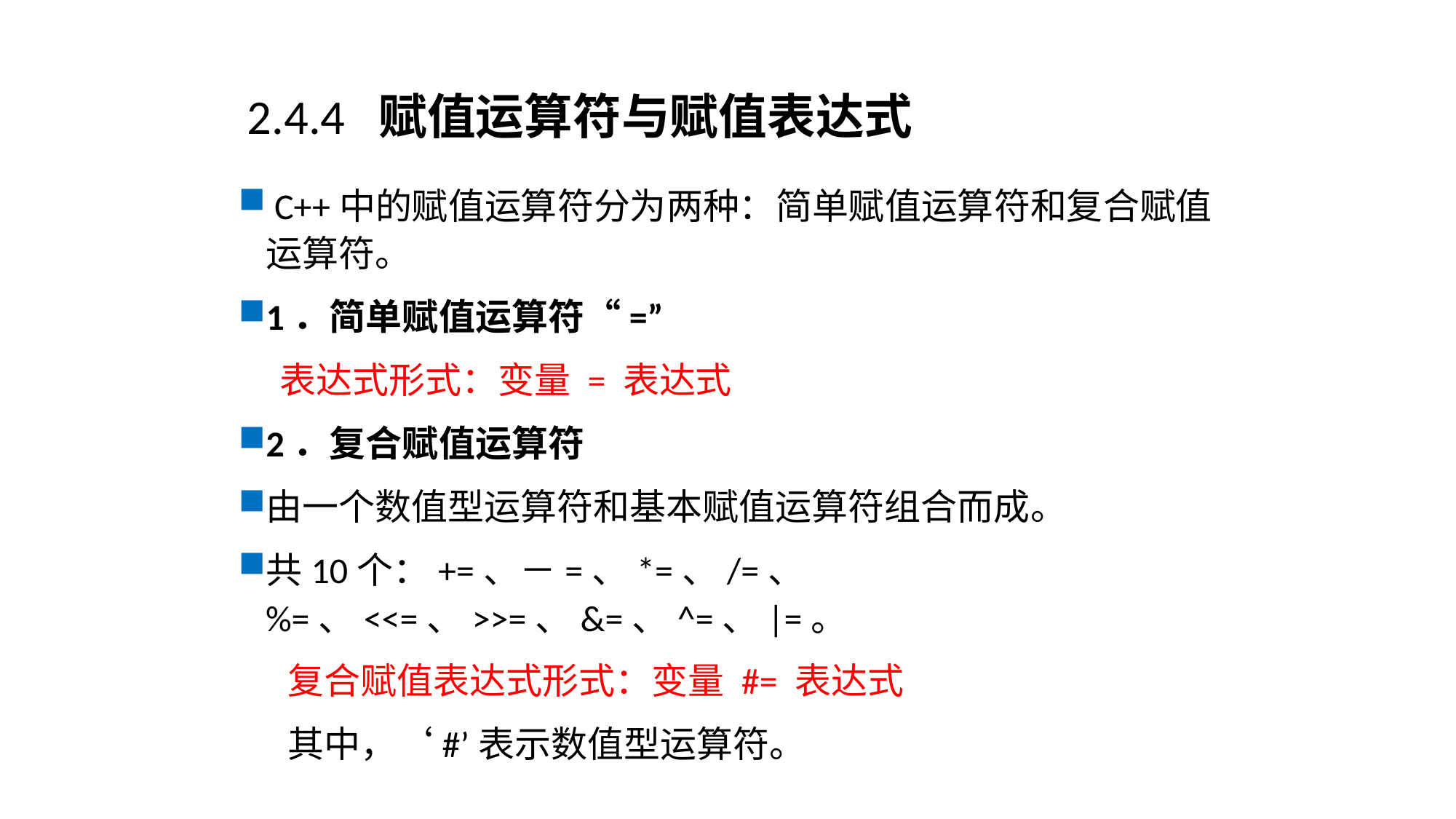

# 2.4.4  赋值运算符与赋值表达式
 C++中的赋值运算符分为两种：简单赋值运算符和复合赋值运算符。
1．简单赋值运算符“=”
    表达式形式：变量 = 表达式
2．复合赋值运算符
由一个数值型运算符和基本赋值运算符组合而成。
共10个：+=、－=、*=、/=、%=、<<=、>>=、&=、^=、|=。
     复合赋值表达式形式：变量 #= 表达式
     其中，‘#’表示数值型运算符。